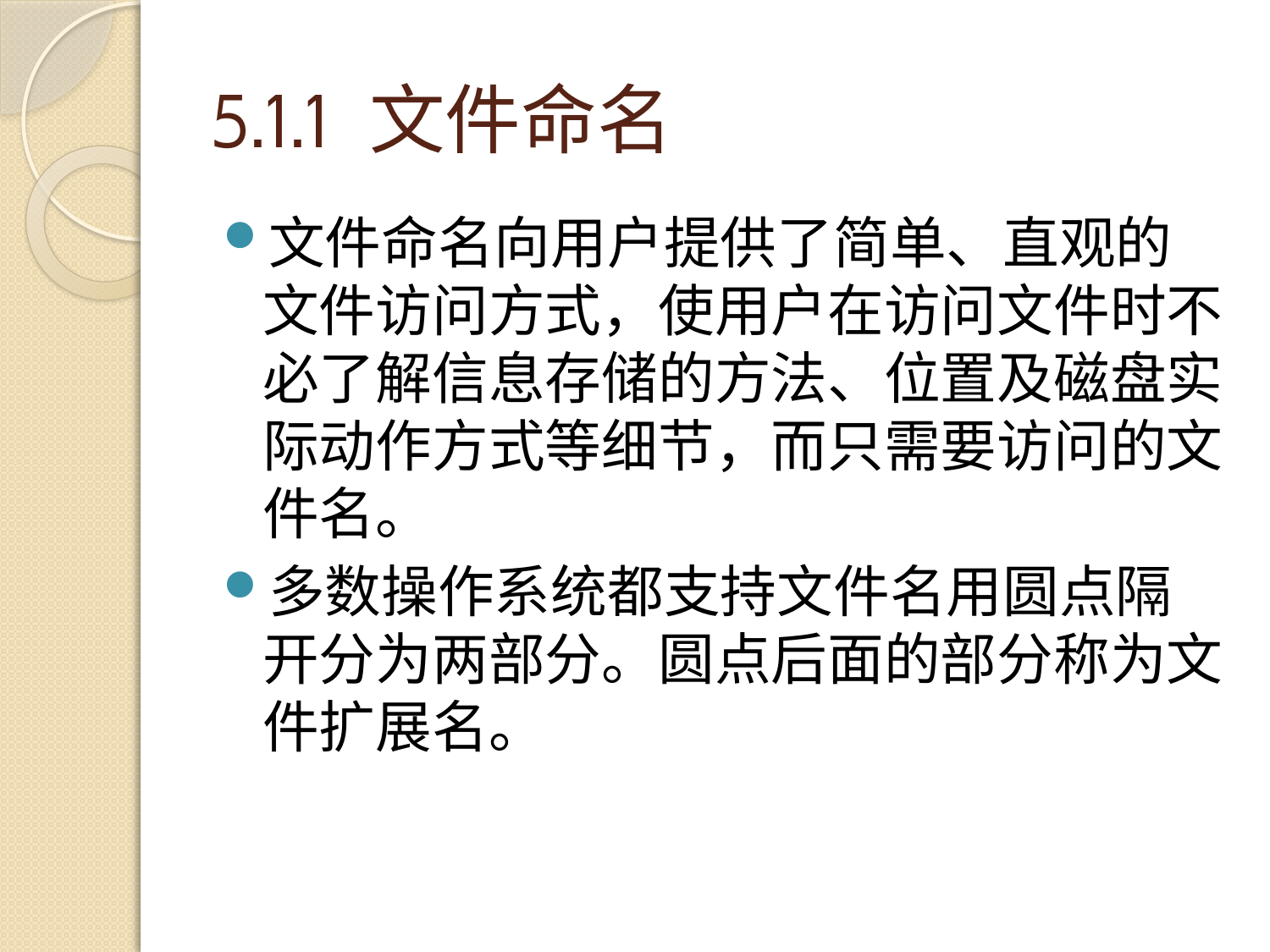

# 5.1.1 文件命名
文件命名向用户提供了简单、直观的文件访问方式，使用户在访问文件时不必了解信息存储的方法、位置及磁盘实际动作方式等细节，而只需要访问的文件名。
多数操作系统都支持文件名用圆点隔开分为两部分。圆点后面的部分称为文件扩展名。